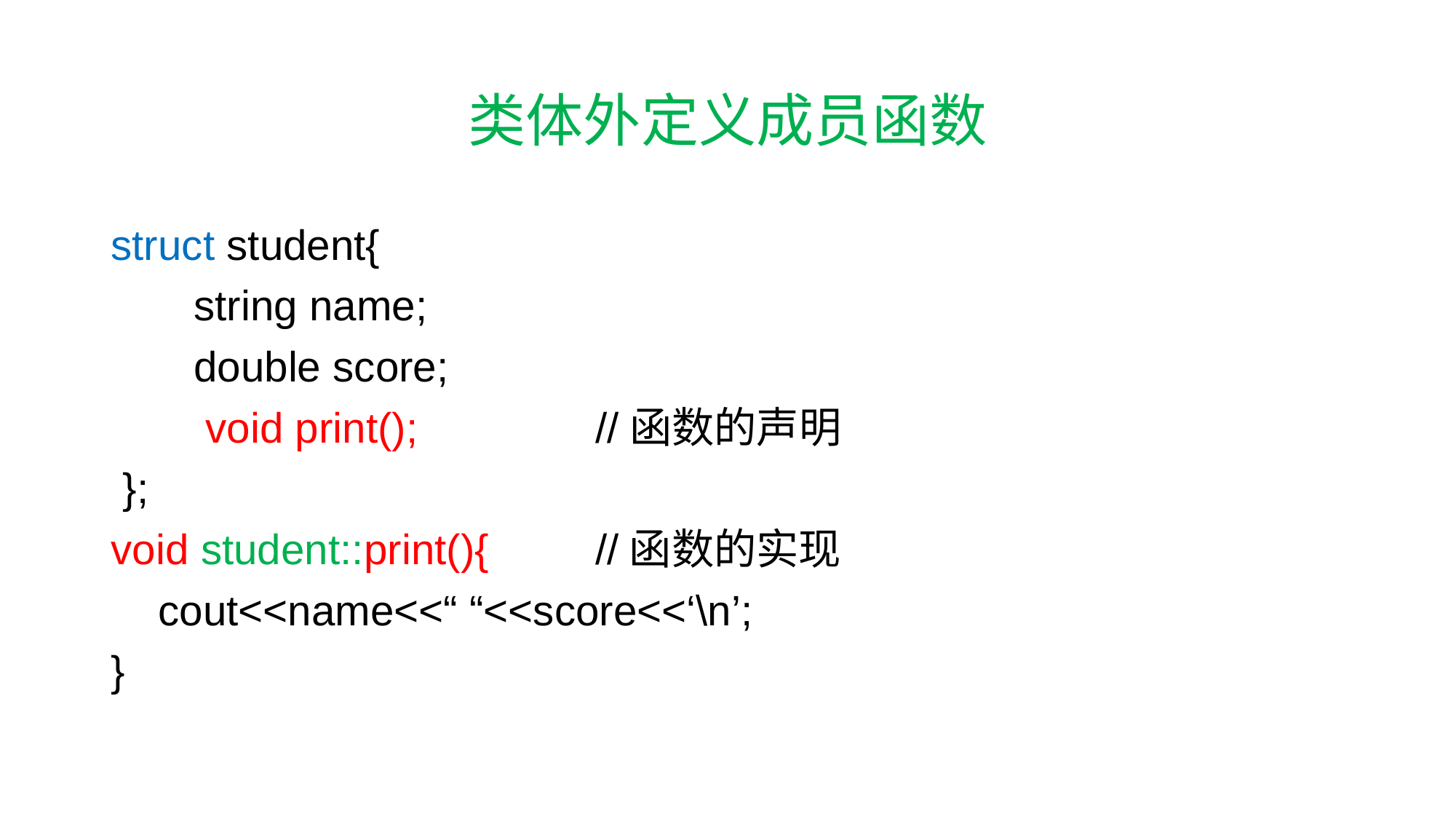

# 类体外定义成员函数
struct student{
       string name;
       double score;
        void print();               //函数的声明
 };
void student::print(){         //函数的实现
    cout<<name<<“ “<<score<<‘\n’;
}